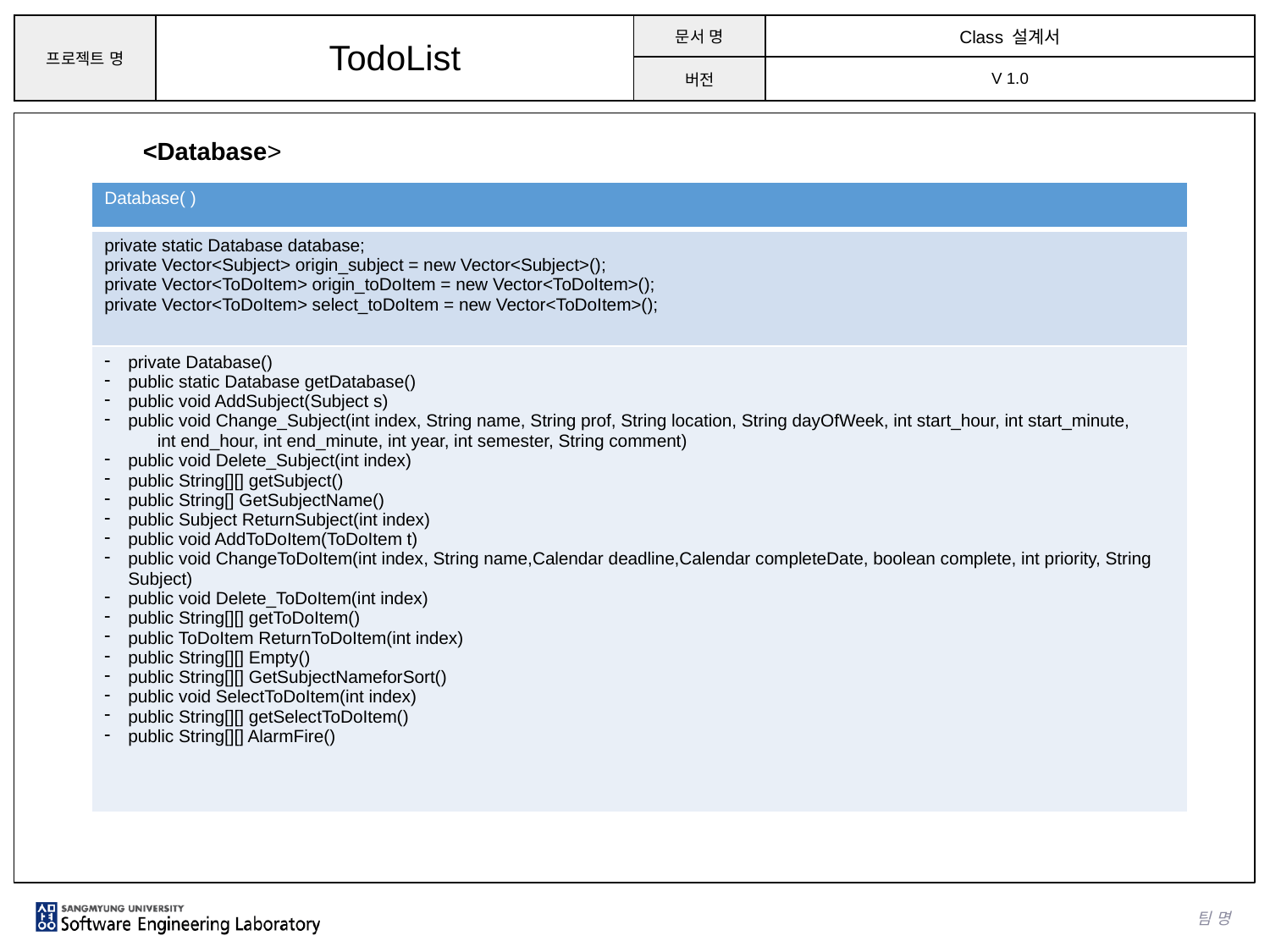

<Database>
| Database( ) |
| --- |
| private static Database database; private Vector<Subject> origin\_subject = new Vector<Subject>(); private Vector<ToDoItem> origin\_toDoItem = new Vector<ToDoItem>(); private Vector<ToDoItem> select\_toDoItem = new Vector<ToDoItem>(); |
| private Database() public static Database getDatabase() public void AddSubject(Subject s) public void Change\_Subject(int index, String name, String prof, String location, String dayOfWeek, int start\_hour, int start\_minute, int end\_hour, int end\_minute, int year, int semester, String comment) public void Delete\_Subject(int index) public String[][] getSubject() public String[] GetSubjectName() public Subject ReturnSubject(int index) public void AddToDoItem(ToDoItem t) public void ChangeToDoItem(int index, String name,Calendar deadline,Calendar completeDate, boolean complete, int priority, String Subject) public void Delete\_ToDoItem(int index) public String[][] getToDoItem() public ToDoItem ReturnToDoItem(int index) public String[][] Empty() public String[][] GetSubjectNameforSort() public void SelectToDoItem(int index) public String[][] getSelectToDoItem() public String[][] AlarmFire() |
팀 명